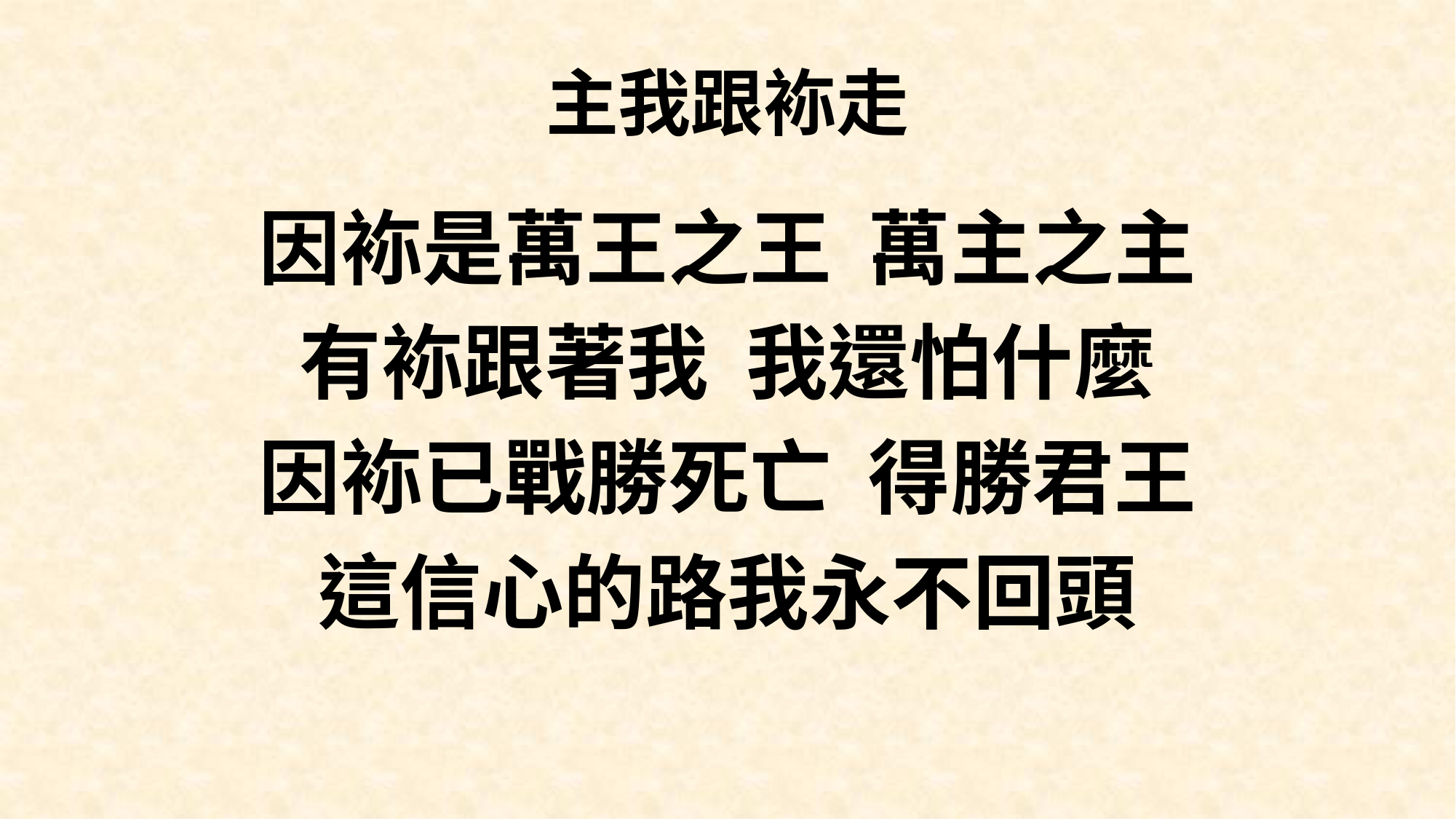

# 主我跟袮走
因袮是萬王之王  萬主之主
有袮跟著我  我還怕什麼
因袮已戰勝死亡  得勝君王
這信心的路我永不回頭